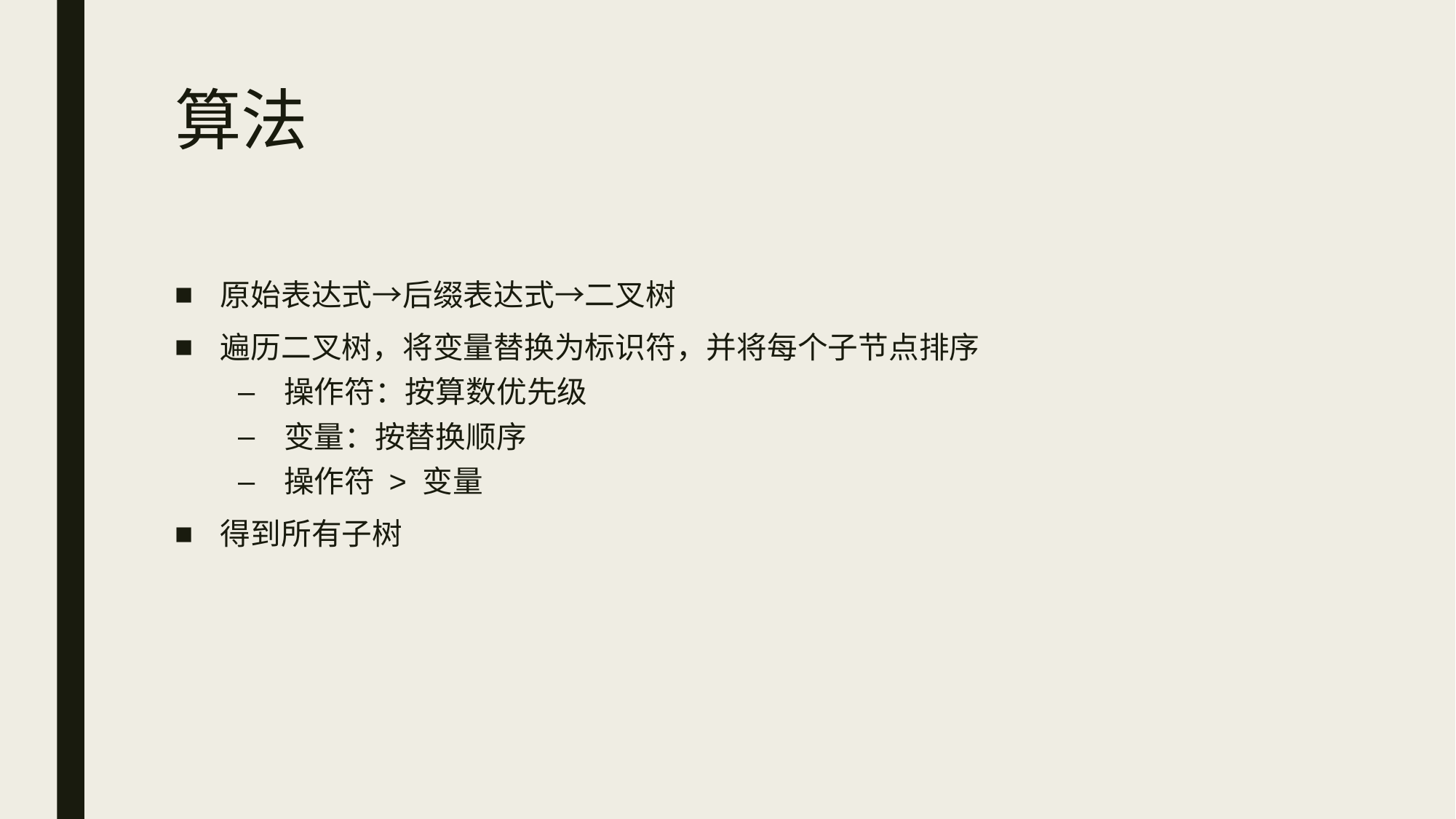

# 算法
原始表达式→后缀表达式→二叉树
遍历二叉树，将变量替换为标识符，并将每个子节点排序
操作符：按算数优先级
变量：按替换顺序
操作符 > 变量
得到所有子树